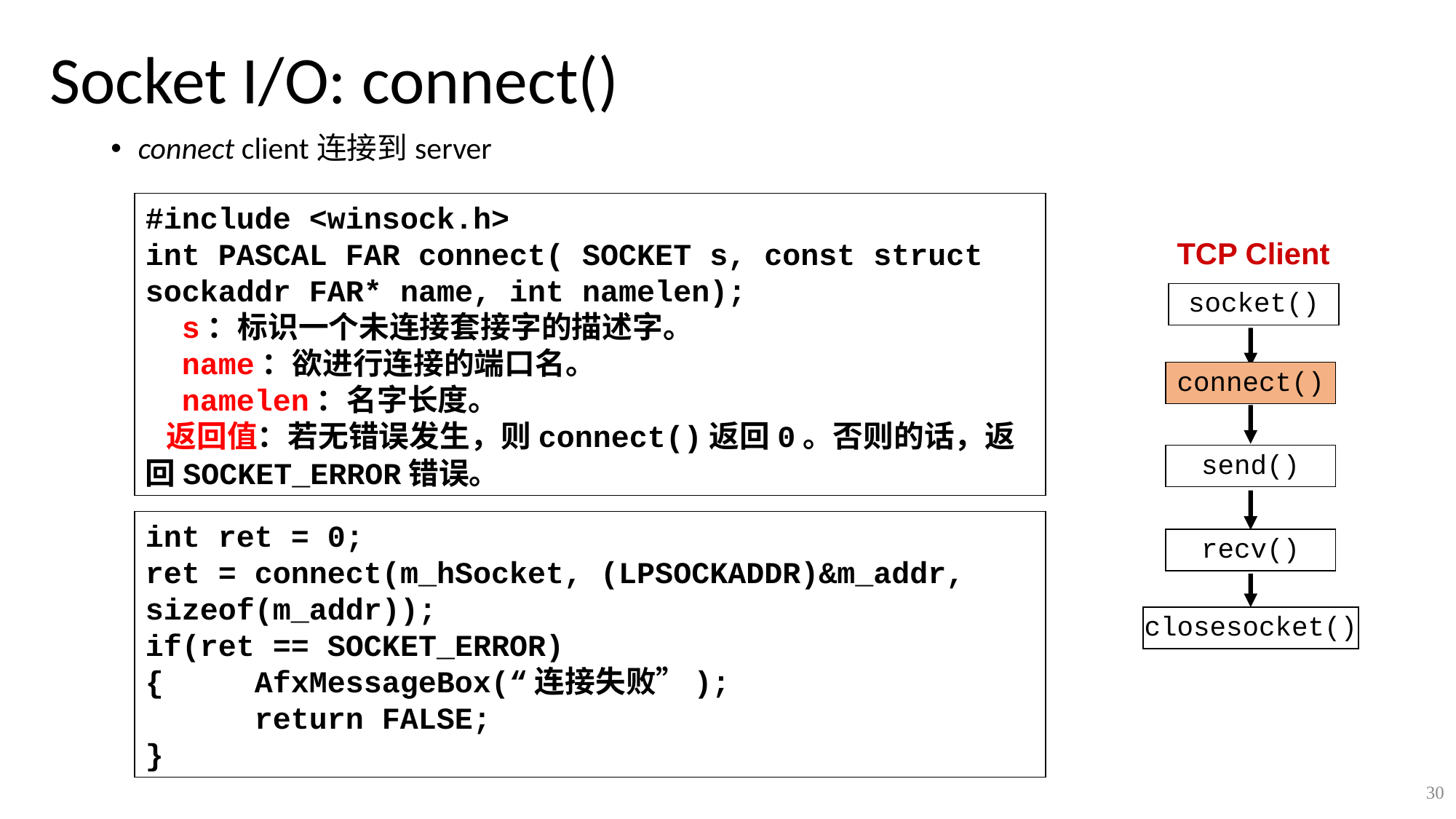

# Socket I/O: connect()
connect client连接到server
#include <winsock.h>
int PASCAL FAR connect( SOCKET s, const struct sockaddr FAR* name, int namelen);
  s：标识一个未连接套接字的描述字。
  name：欲进行连接的端口名。
  namelen：名字长度。
  返回值：若无错误发生，则connect()返回0。否则的话，返回SOCKET_ERROR错误。
TCP Client
socket()

connect()

send()

int ret = 0;
ret = connect(m_hSocket, (LPSOCKADDR)&m_addr, sizeof(m_addr));
if(ret == SOCKET_ERROR)
{	AfxMessageBox(“连接失败”);
	return FALSE;
}
recv()

closesocket()
30